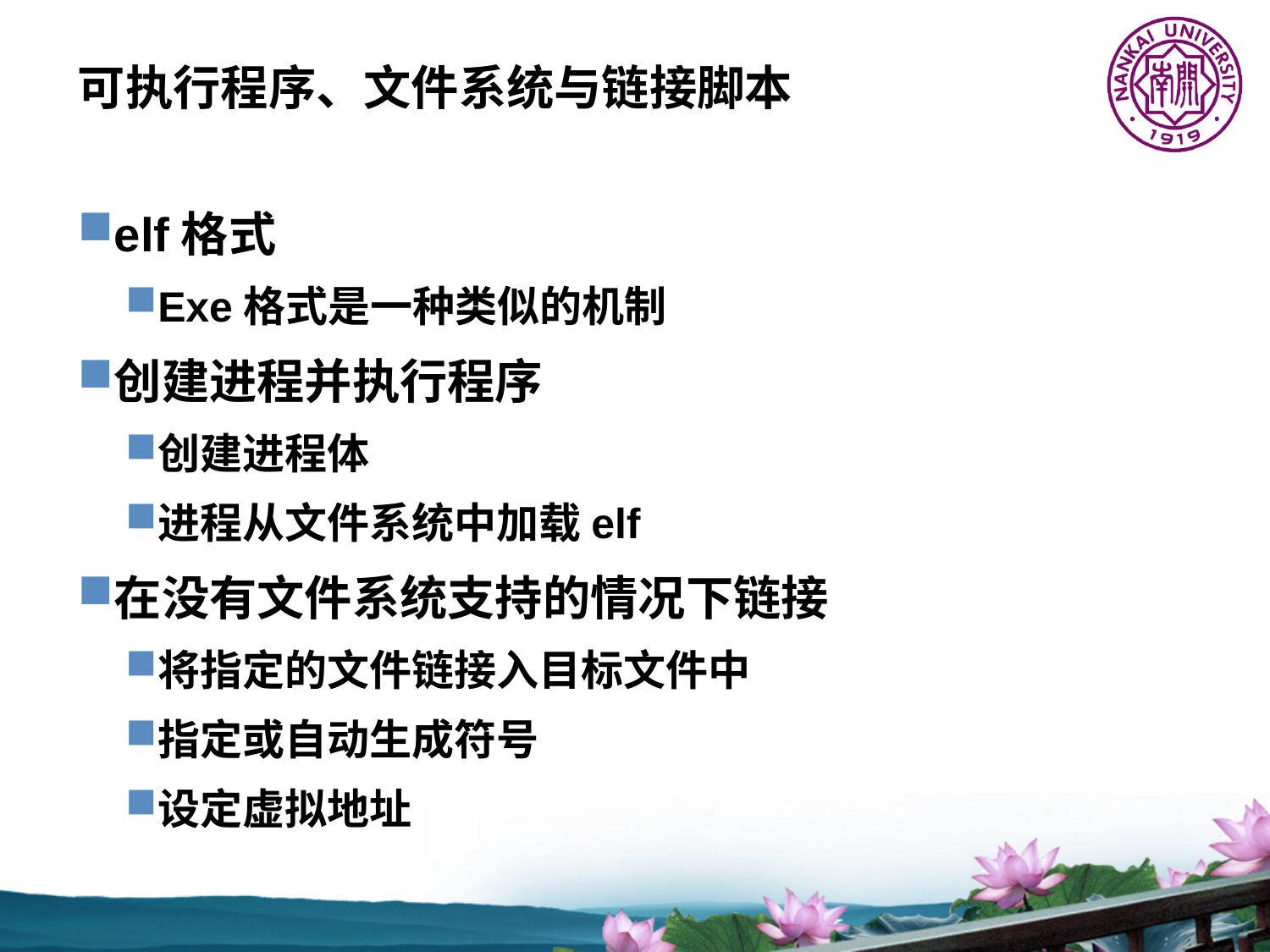

# 可执行程序、文件系统与链接脚本
elf格式
Exe格式是一种类似的机制
创建进程并执行程序
创建进程体
进程从文件系统中加载elf
在没有文件系统支持的情况下链接
将指定的文件链接入目标文件中
指定或自动生成符号
设定虚拟地址